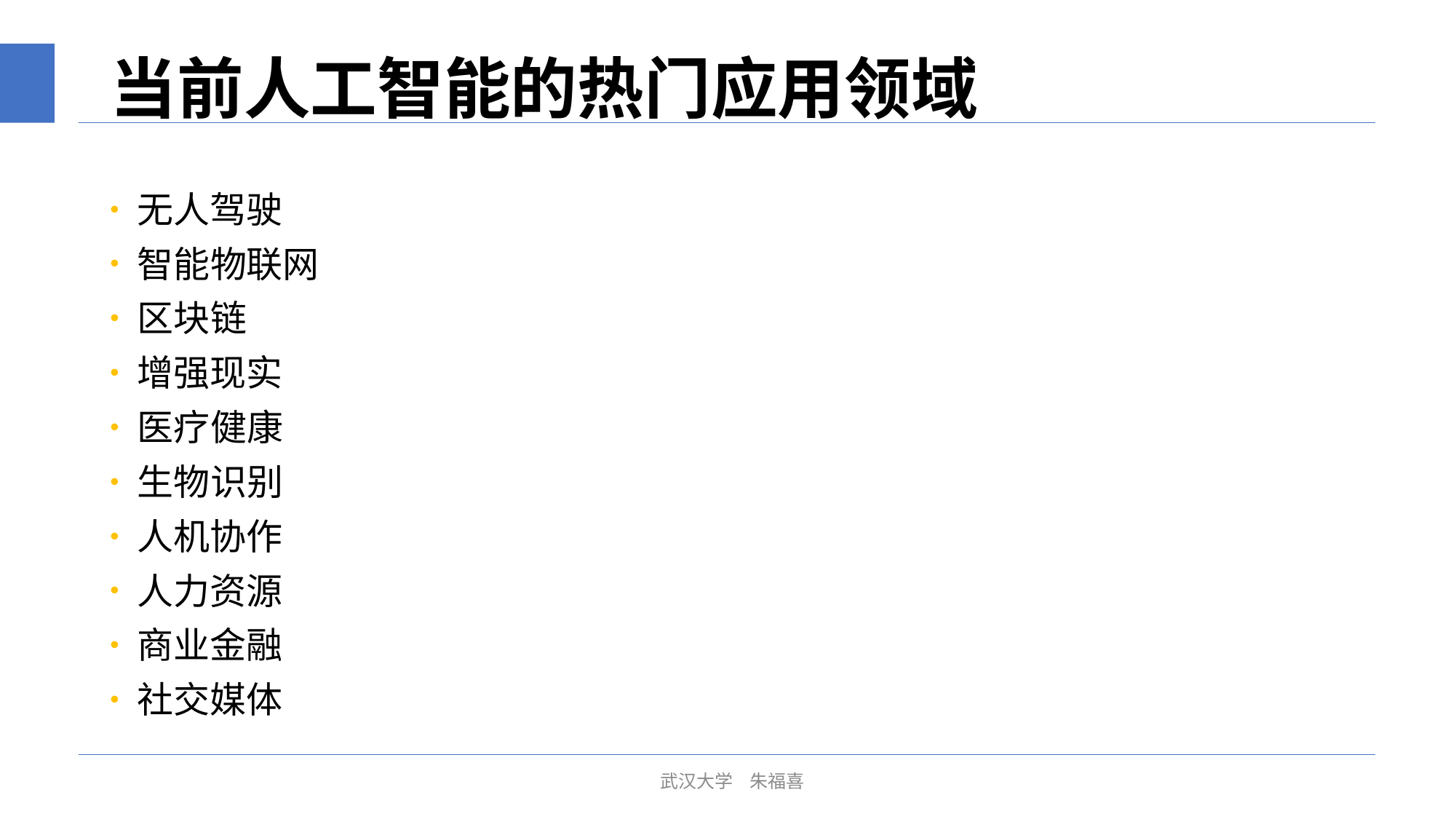

# 当前人工智能的热门应用领域
无人驾驶
智能物联网
区块链
增强现实
医疗健康
生物识别
人机协作
人力资源
商业金融
社交媒体

 武汉大学   朱福喜